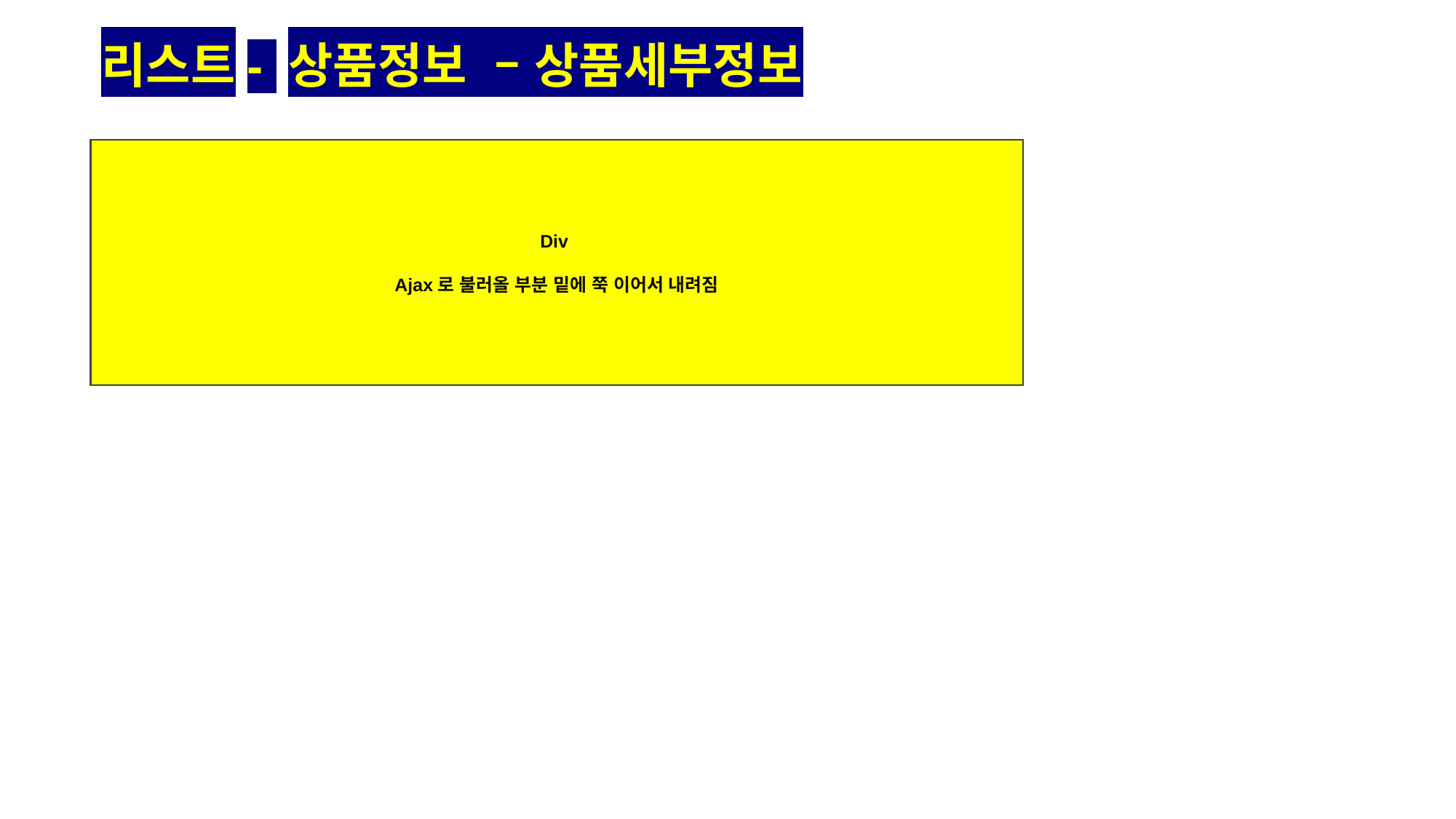

리스트- 상품정보  – 상품세부정보
Div

Ajax로 불러올 부분 밑에 쭉 이어서 내려짐